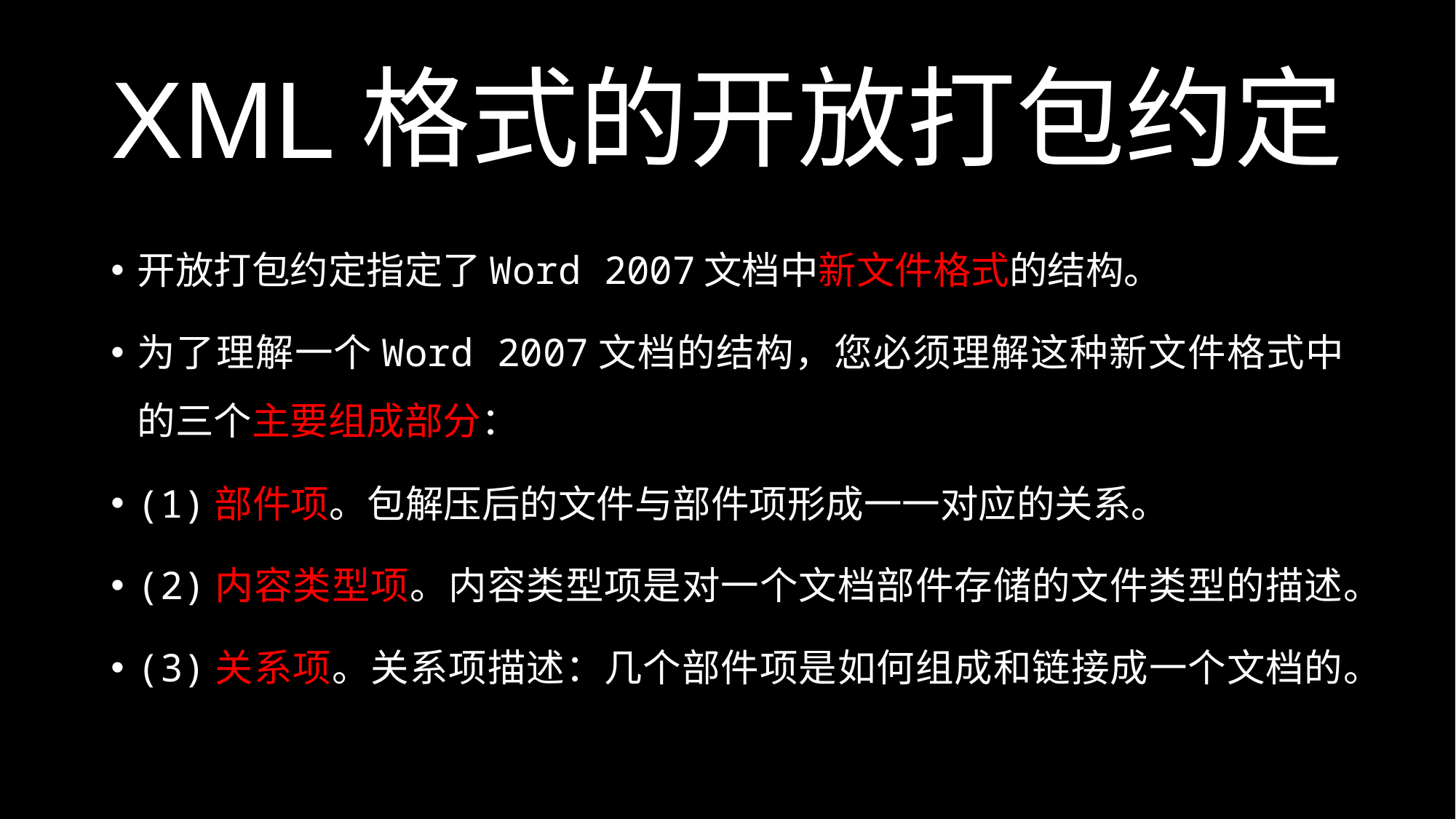

# XML格式的开放打包约定
开放打包约定指定了Word 2007文档中新文件格式的结构。
为了理解一个Word 2007文档的结构，您必须理解这种新文件格式中的三个主要组成部分：
(1)部件项。包解压后的文件与部件项形成一一对应的关系。
(2)内容类型项。内容类型项是对一个文档部件存储的文件类型的描述。
(3)关系项。关系项描述：几个部件项是如何组成和链接成一个文档的。